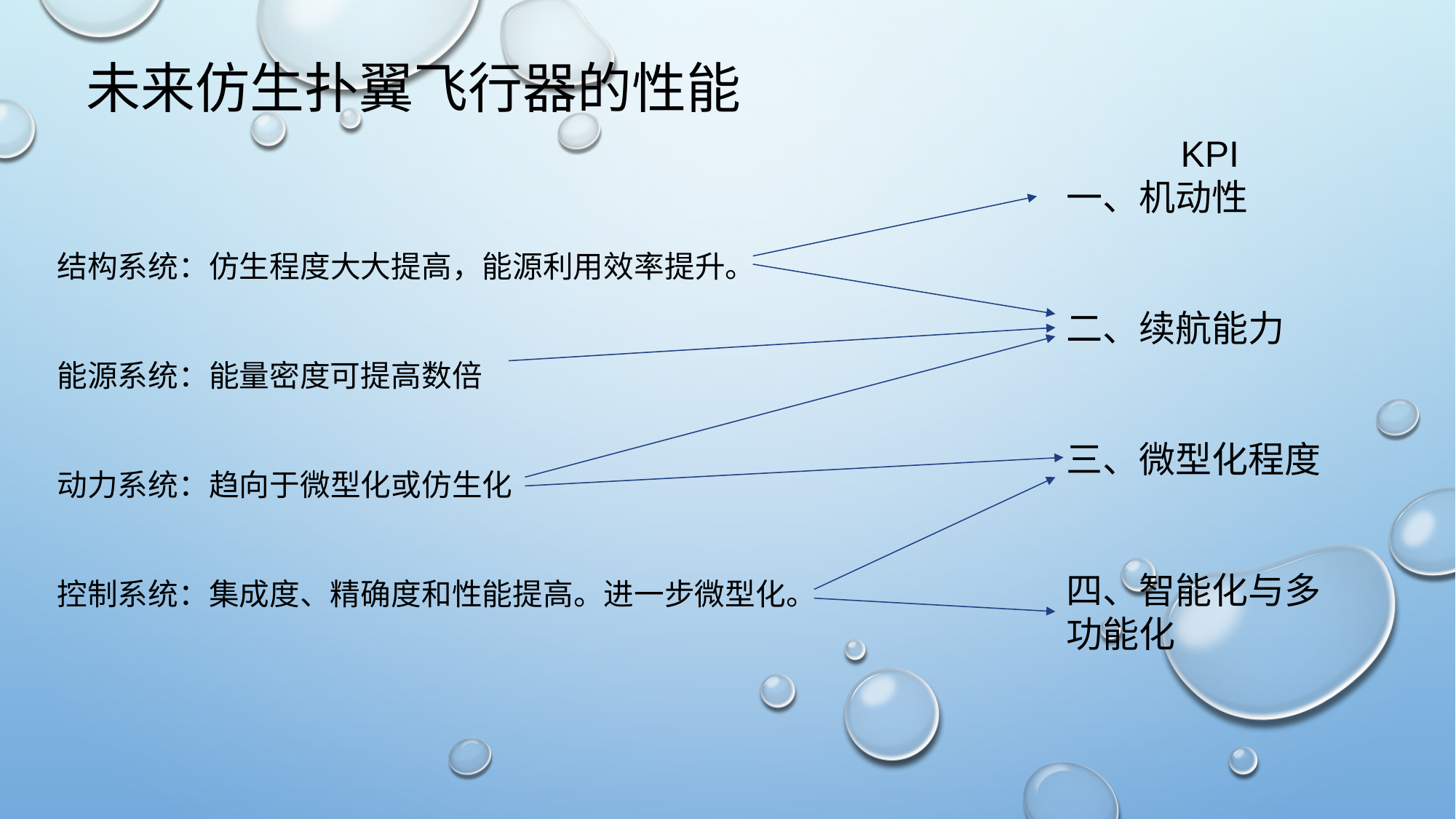

未来仿生扑翼飞行器的性能
KPI
一、机动性

二、续航能力

三、微型化程度

四、智能化与多功能化

结构系统：仿生程度大大提高，能源利用效率提升。

能源系统：能量密度可提高数倍

动力系统：趋向于微型化或仿生化

控制系统：集成度、精确度和性能提高。进一步微型化。